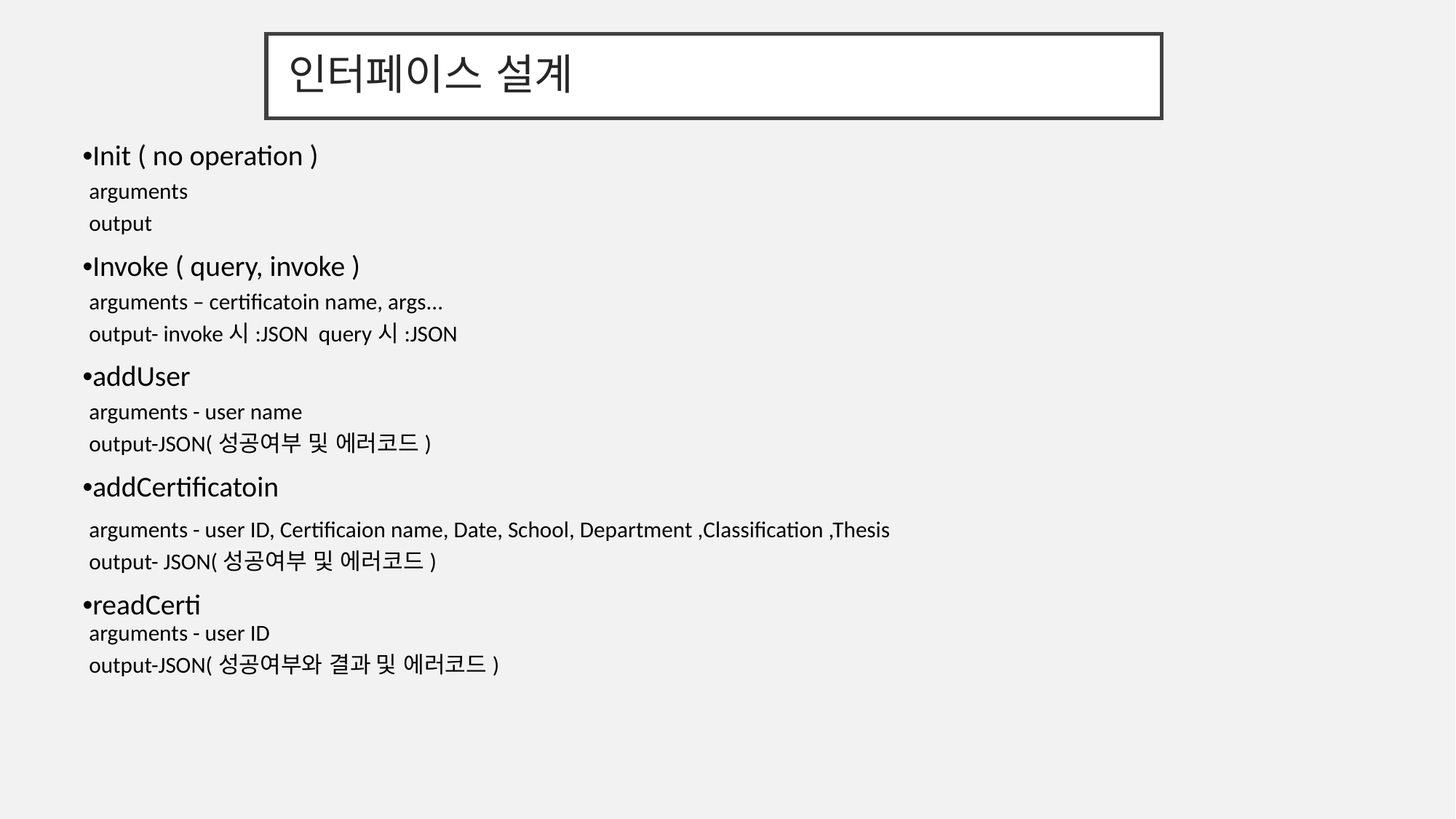

# 인터페이스 설계
•Init ( no operation )
 arguments
 output
•Invoke ( query, invoke )
 arguments – certificatoin name, args...
 output- invoke시:JSON  query시:JSON
•addUser
 arguments - user name
 output-JSON(성공여부 및 에러코드)
•addCertificatoin
 arguments - user ID, Certificaion name, Date, School, Department ,Classification ,Thesis
 output- JSON(성공여부 및 에러코드)
•readCerti
 arguments - user ID
 output-JSON(성공여부와 결과 및 에러코드)